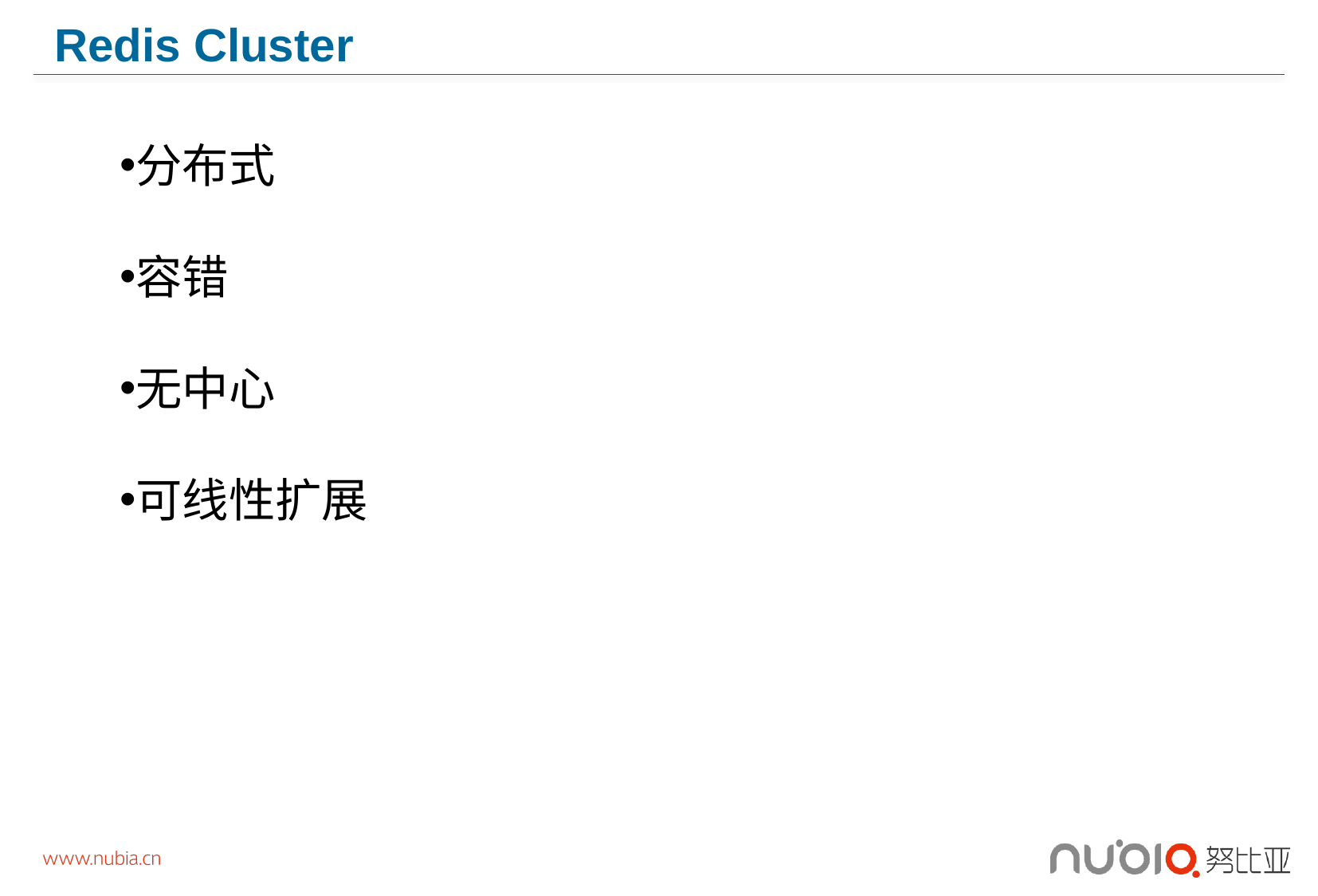

# Redis Cluster
分布式

容错

无中心

可线性扩展